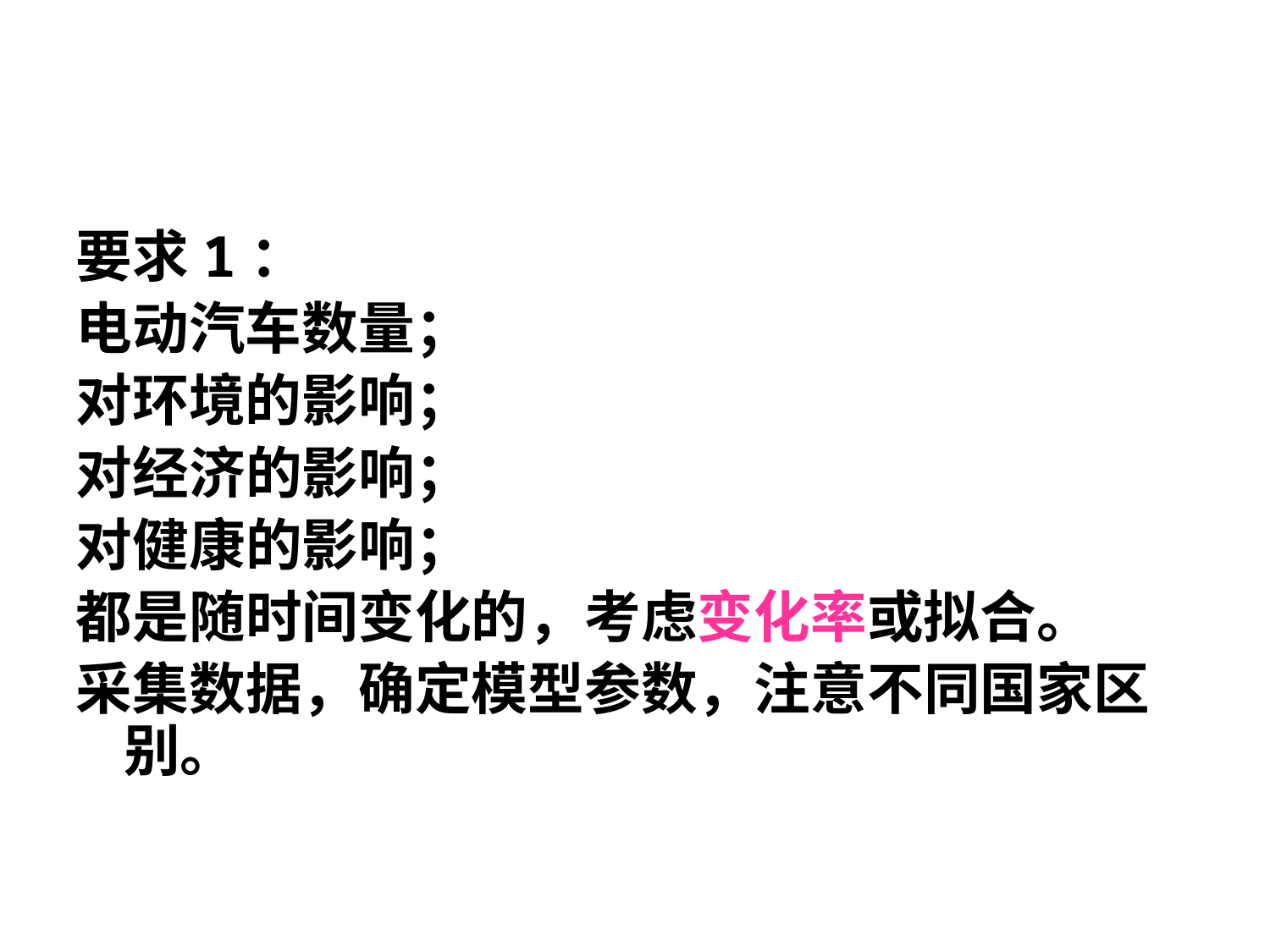

要求1：
电动汽车数量；
对环境的影响；
对经济的影响；
对健康的影响；
都是随时间变化的，考虑变化率或拟合。
采集数据，确定模型参数，注意不同国家区别。